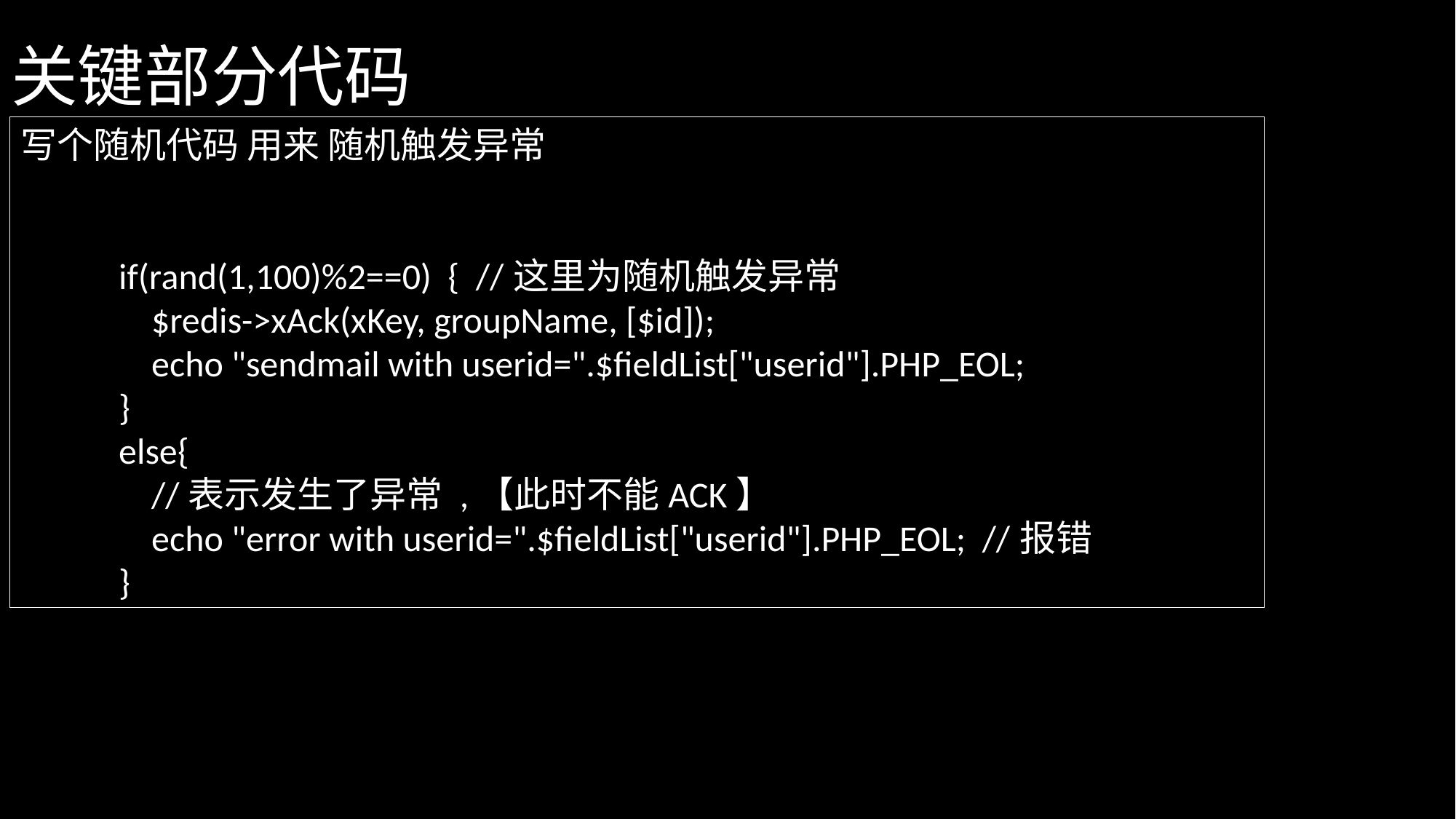

# 关键部分代码
写个随机代码 用来 随机触发异常

            if(rand(1,100)%2==0)  {  //这里为随机触发异常
                $redis->xAck(xKey, groupName, [$id]);
                echo "sendmail with userid=".$fieldList["userid"].PHP_EOL;
            }
            else{
                //表示发生了异常 ,【此时不能ACK】
                echo "error with userid=".$fieldList["userid"].PHP_EOL;  //报错
            }